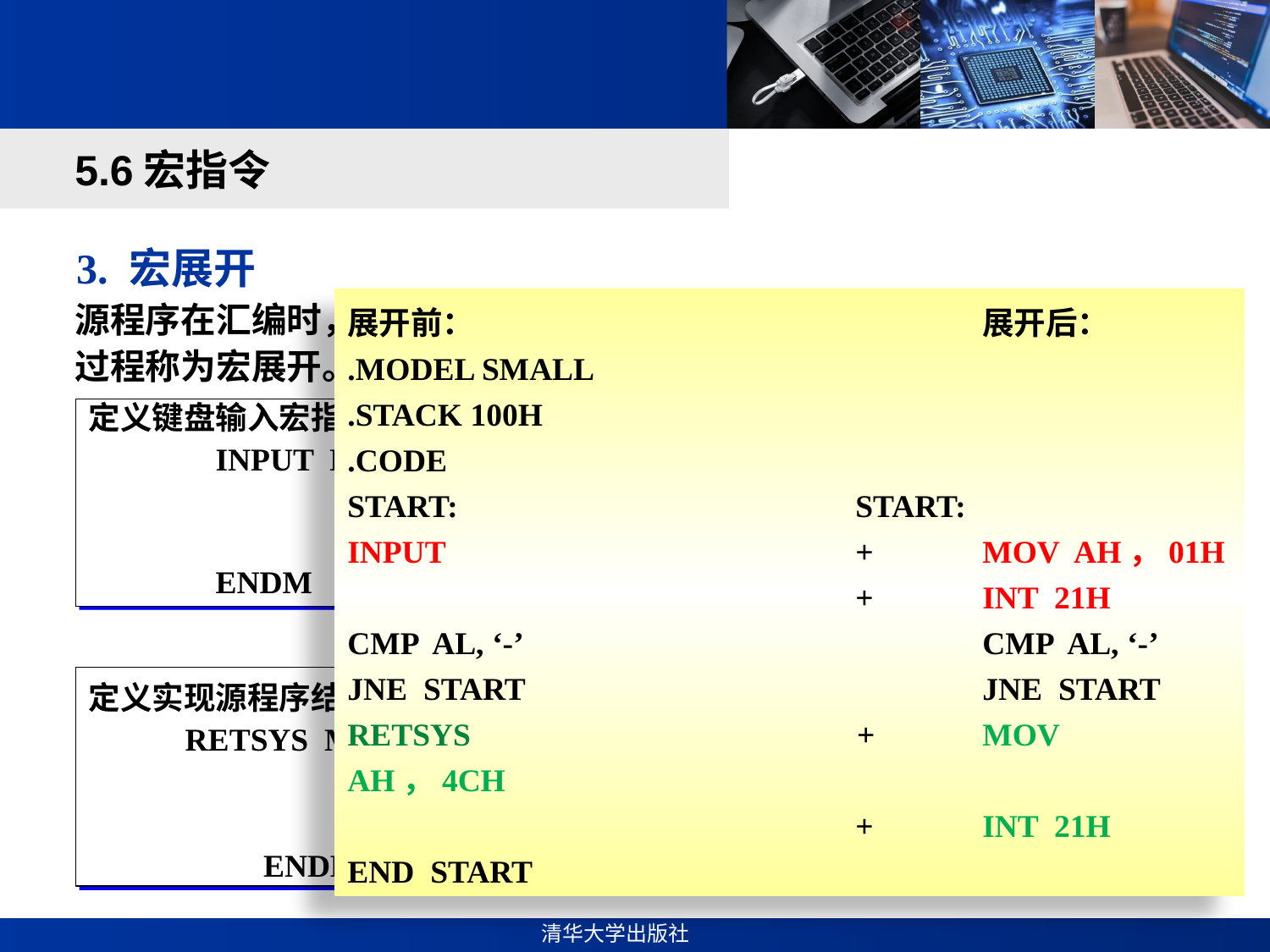

#
5.6宏指令

3. 宏展开
源程序在汇编时，宏指令被汇编程序用相应的程序代码所取代 ，这个过程称为宏展开。

展开前：				展开后：
.MODEL SMALL
.STACK 100H
.CODE
START:				START:
INPUT				+	MOV  AH，01H
				+	INT  21H
CMP  AL, ‘-’				CMP  AL, ‘-’
JNE  START				JNE  START
RETSYS			                +	MOV  AH，4CH
				+	INT  21H
END  START
定义键盘输入宏指令INPUT
	INPUT  MACRO
		MOV  AH，01H
		INT  21H
	ENDM
定义实现源程序结束功能的宏RETSYS
            RETSYS  MACRO
       	    	MOV  AH，4CH
        	    	INT  21H
        	ENDM